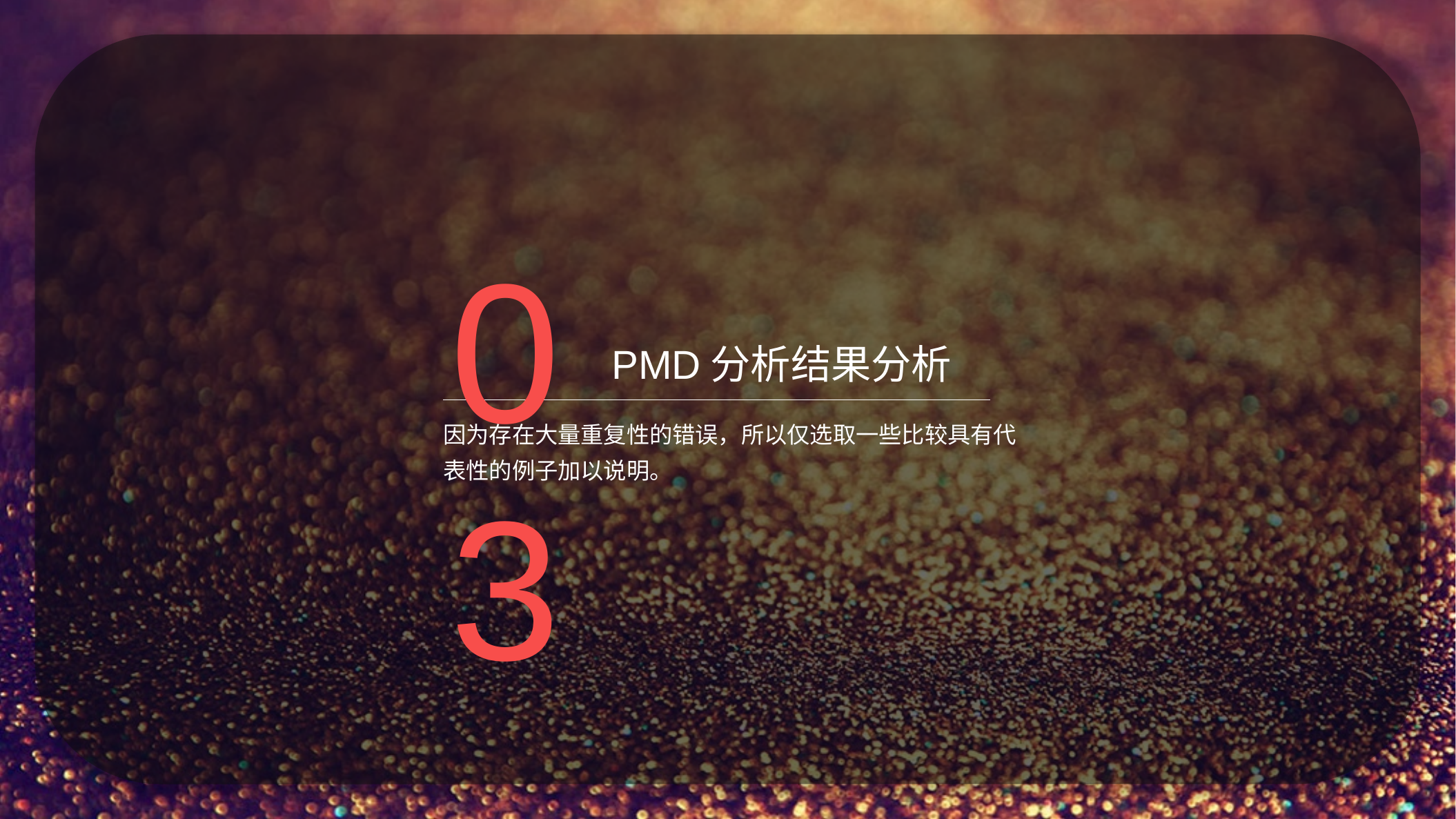

03
    PMD分析结果分析
因为存在大量重复性的错误，所以仅选取一些比较具有代表性的例子加以说明。